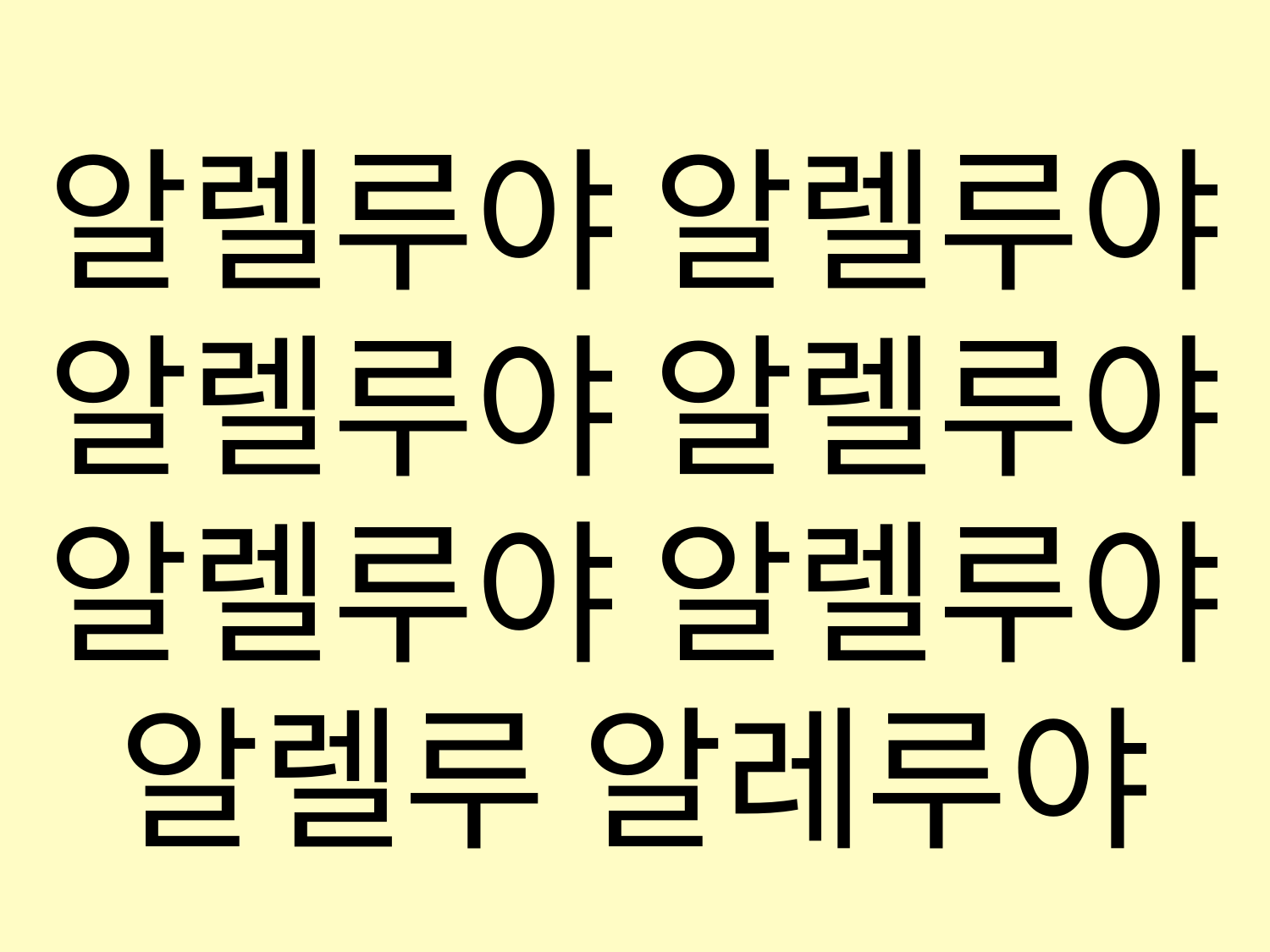

알렐루야 알렐루야
알렐루야 알렐루야
알렐루야 알렐루야
알렐루 알레루야